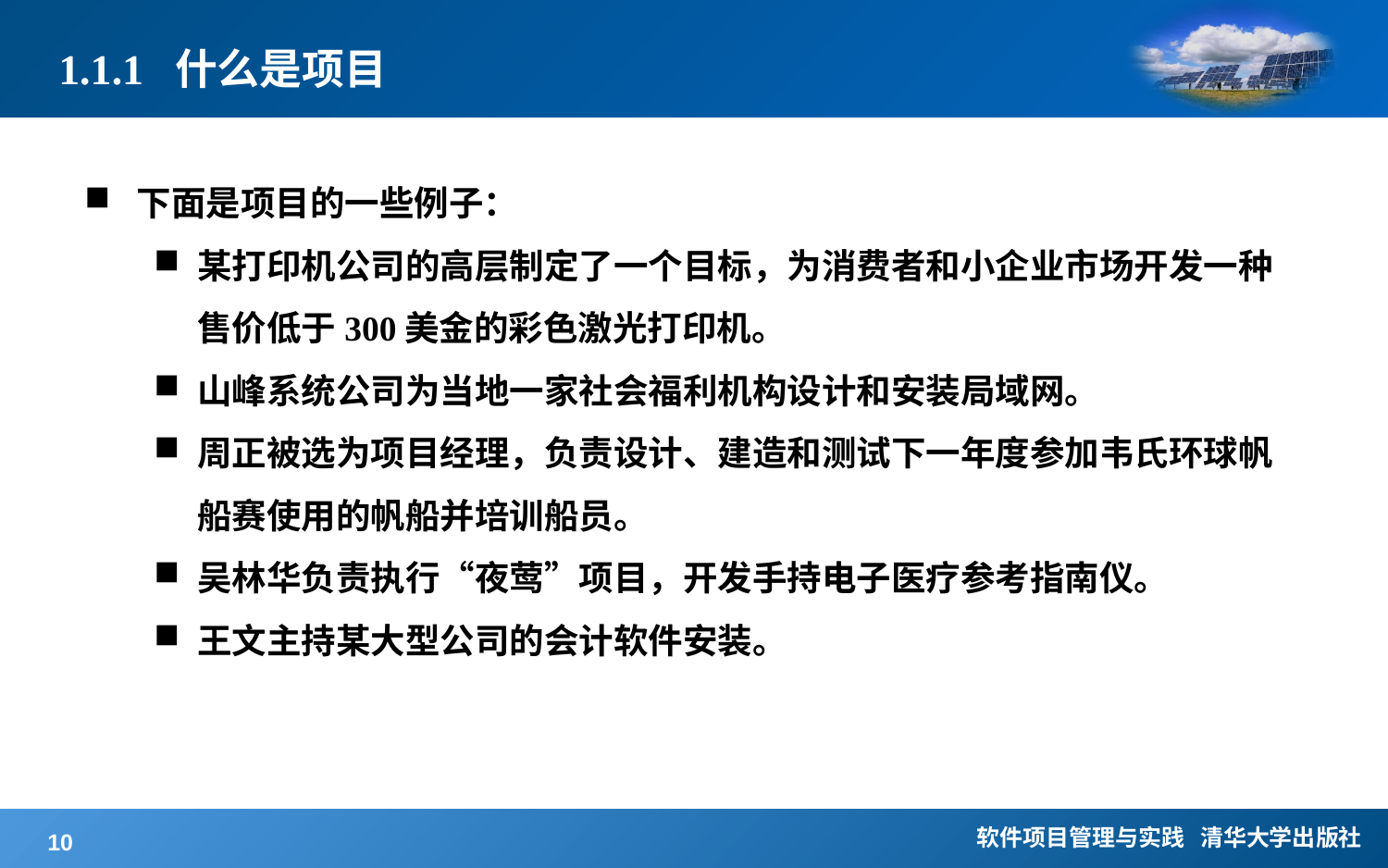

# 1.1.1  什么是项目
下面是项目的一些例子：
某打印机公司的高层制定了一个目标，为消费者和小企业市场开发一种售价低于300美金的彩色激光打印机。
山峰系统公司为当地一家社会福利机构设计和安装局域网。
周正被选为项目经理，负责设计、建造和测试下一年度参加韦氏环球帆船赛使用的帆船并培训船员。
吴林华负责执行“夜莺”项目，开发手持电子医疗参考指南仪。
王文主持某大型公司的会计软件安装。